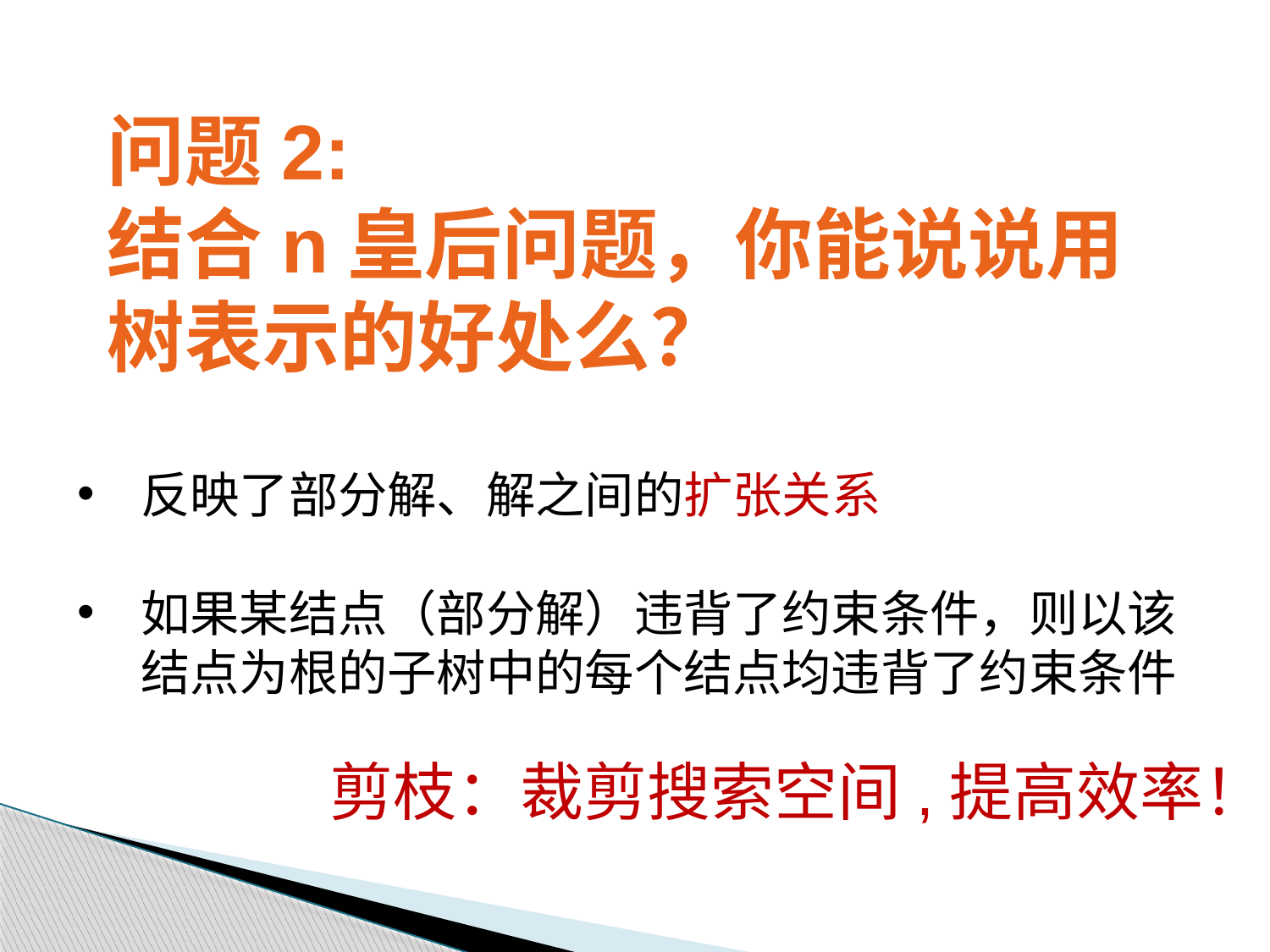

问题2:
结合n皇后问题，你能说说用树表示的好处么？
反映了部分解、解之间的扩张关系

如果某结点（部分解）违背了约束条件，则以该结点为根的子树中的每个结点均违背了约束条件
剪枝：裁剪搜索空间,提高效率！